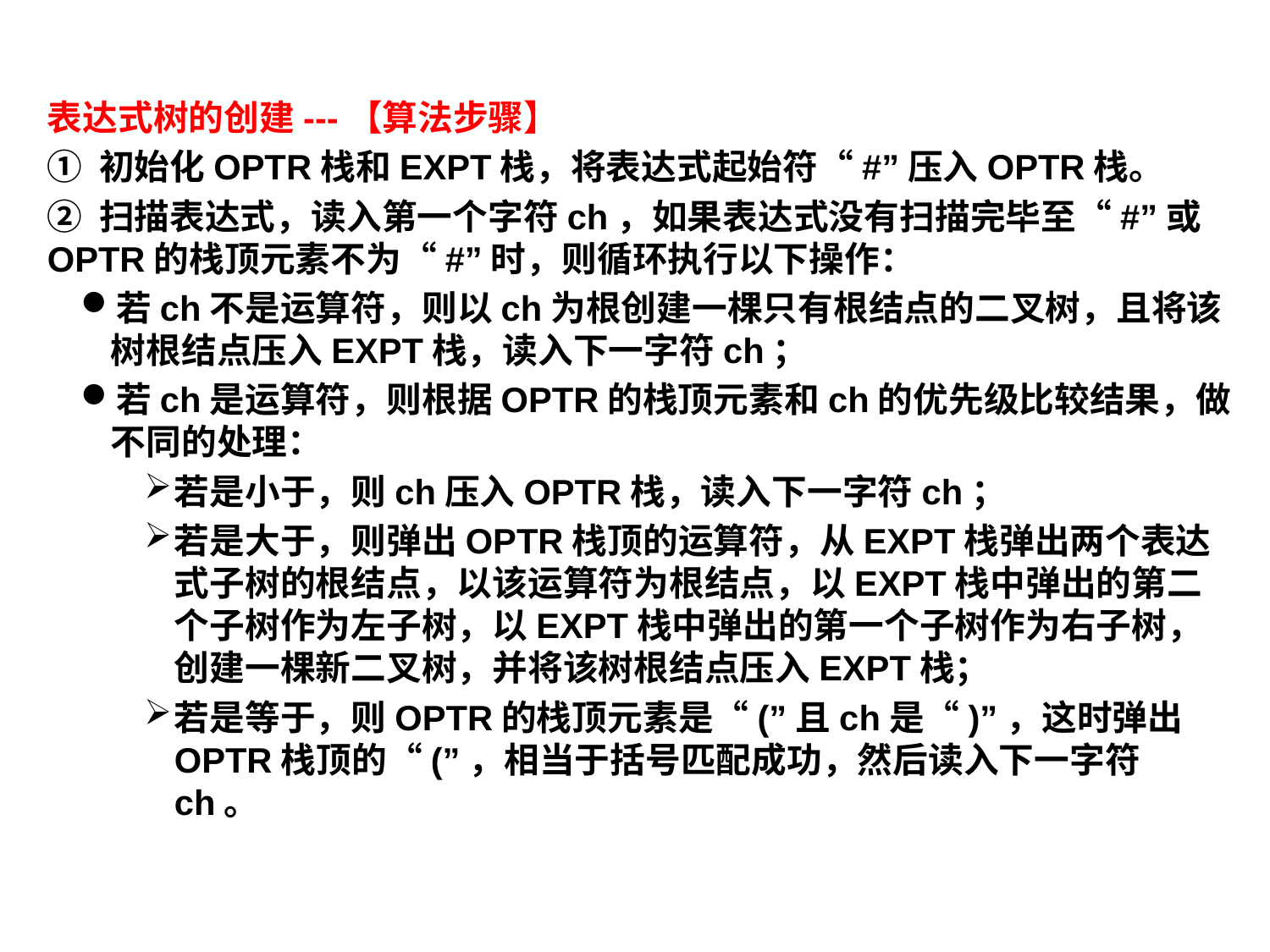

表达式树的创建---【算法步骤】
① 初始化OPTR栈和EXPT栈，将表达式起始符“#”压入OPTR栈。
② 扫描表达式，读入第一个字符ch，如果表达式没有扫描完毕至“#”或OPTR的栈顶元素不为“#”时，则循环执行以下操作：
若ch不是运算符，则以ch为根创建一棵只有根结点的二叉树，且将该树根结点压入EXPT栈，读入下一字符ch；
若ch是运算符，则根据OPTR的栈顶元素和ch的优先级比较结果，做不同的处理：
若是小于，则ch压入OPTR栈，读入下一字符ch；
若是大于，则弹出OPTR栈顶的运算符，从EXPT栈弹出两个表达式子树的根结点，以该运算符为根结点，以EXPT栈中弹出的第二个子树作为左子树，以EXPT栈中弹出的第一个子树作为右子树，创建一棵新二叉树，并将该树根结点压入EXPT栈；
若是等于，则OPTR的栈顶元素是“(”且ch是“)”，这时弹出OPTR栈顶的“(”，相当于括号匹配成功，然后读入下一字符ch。